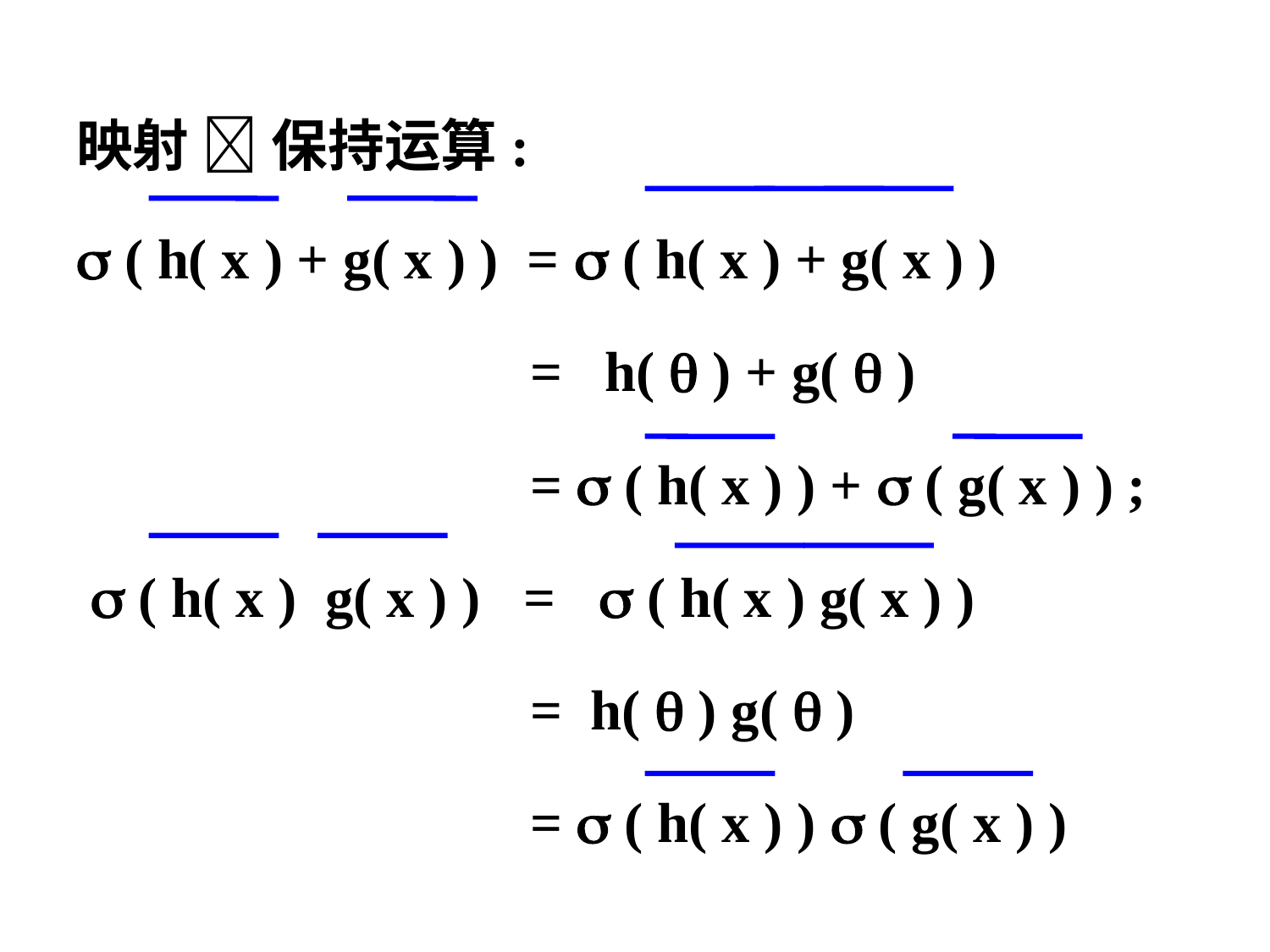

映射 σ 保持运算:
σ ( h( x ) + g( x ) )  = σ ( h( x ) + g( x ) )
                                =   h( θ ) + g( θ )
                                = σ ( h( x ) ) + σ ( g( x ) ) ;
 σ ( h( x )  g( x ) )   =   σ ( h( x ) g( x ) )
                                =  h( θ ) g( θ )
                                = σ ( h( x ) ) σ ( g( x ) )